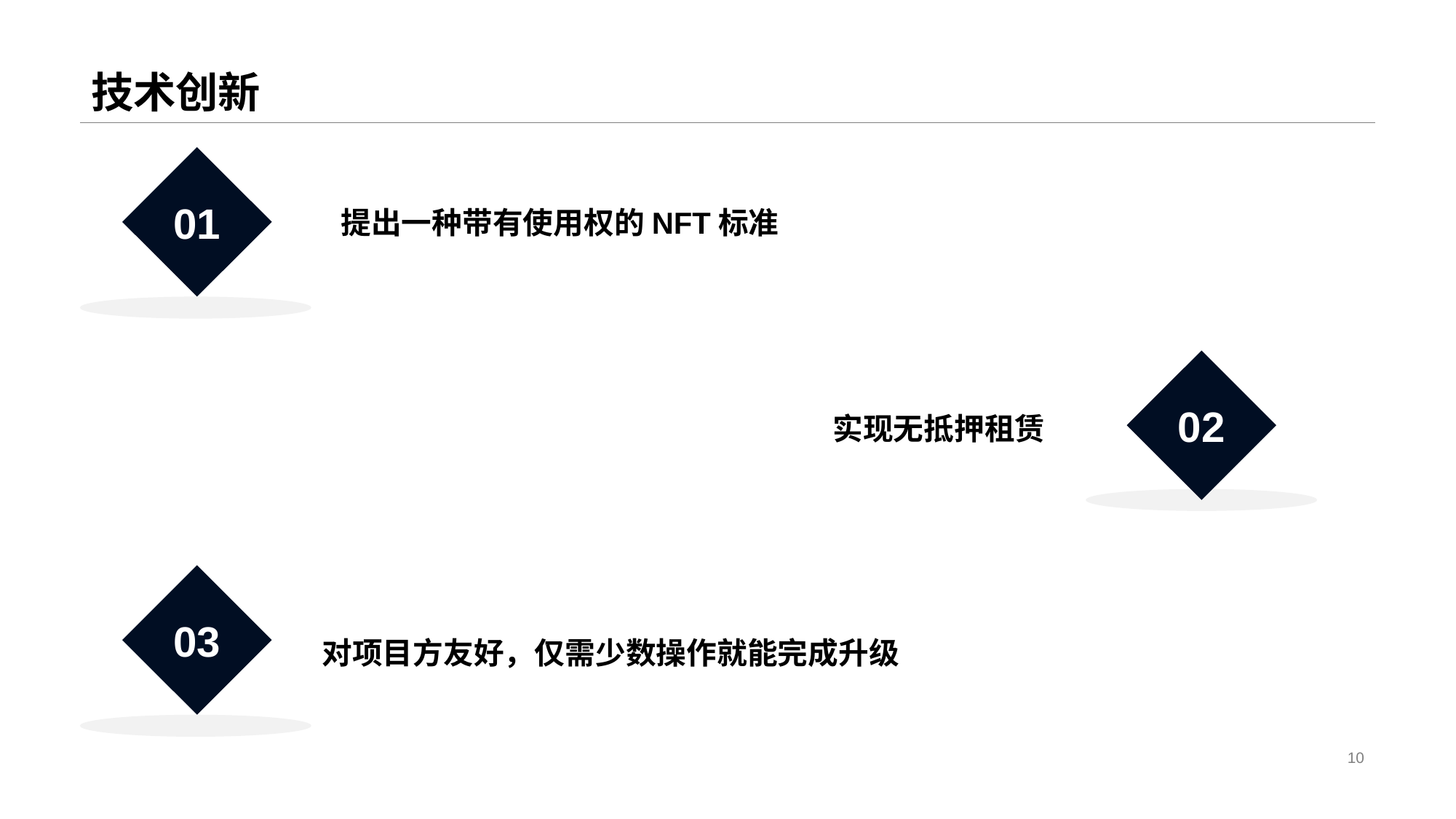

# 技术创新
01

提出一种带有使用权的NFT标准
02

实现无抵押租赁
03

对项目方友好，仅需少数操作就能完成升级
10